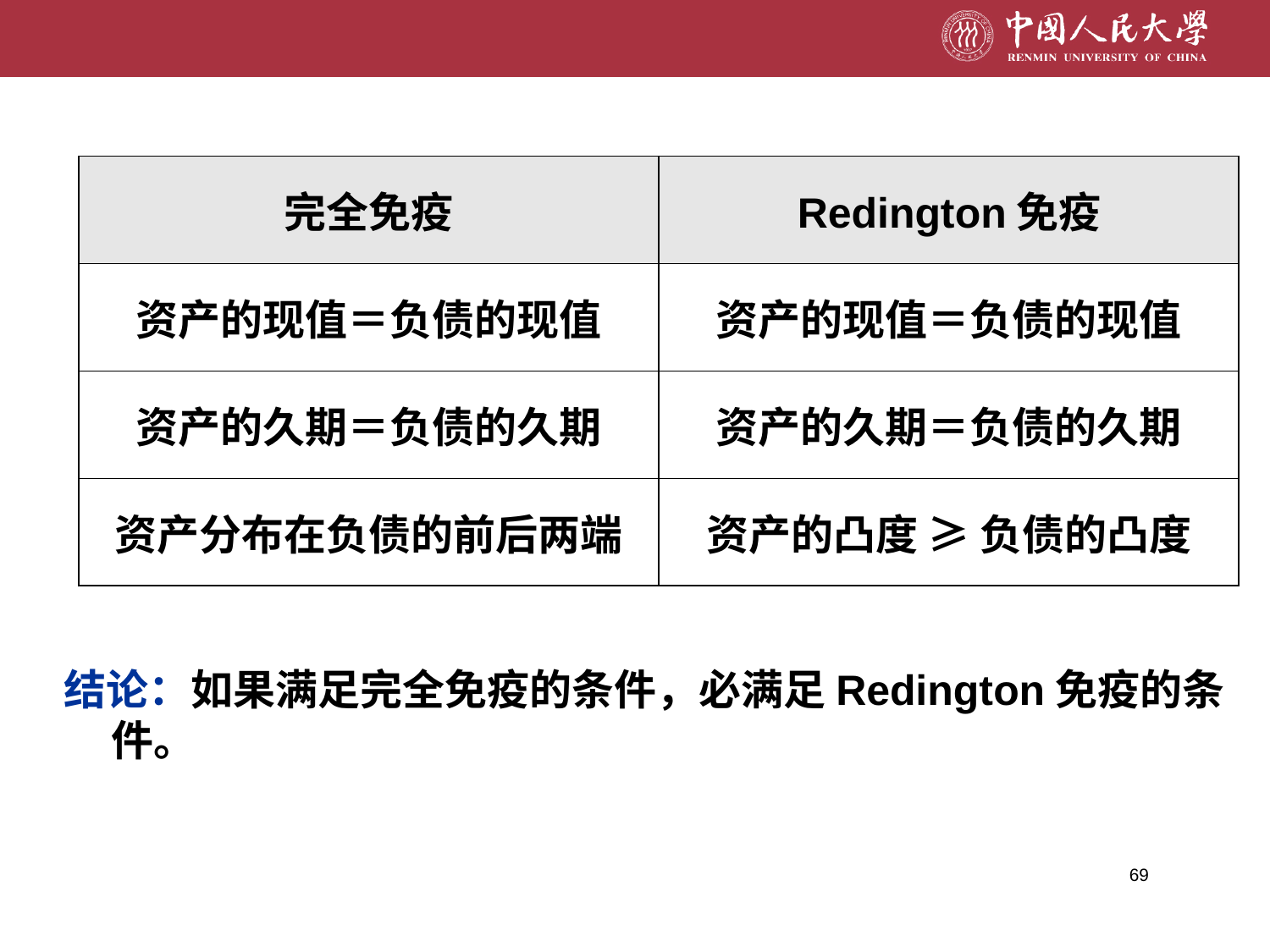

| 完全免疫 | Redington免疫 |
| --- | --- |
| 资产的现值＝负债的现值 | 资产的现值＝负债的现值 |
| 资产的久期＝负债的久期 | 资产的久期＝负债的久期 |
| 资产分布在负债的前后两端 | 资产的凸度 ≥ 负债的凸度 |

结论：如果满足完全免疫的条件，必满足Redington免疫的条件。
69